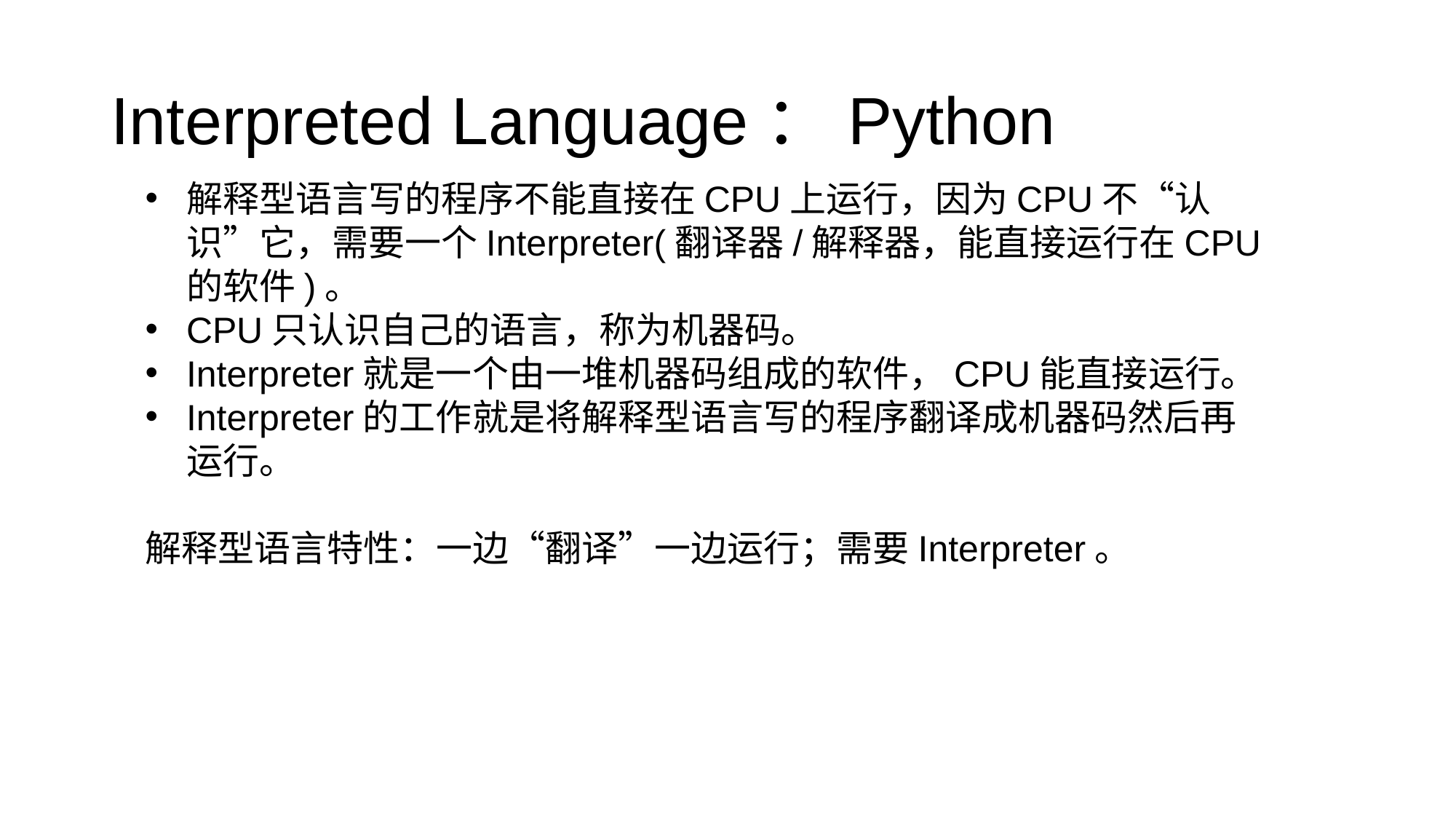

# Interpreted Language：Python
解释型语言写的程序不能直接在CPU上运行，因为CPU不“认识”它，需要一个Interpreter(翻译器/解释器，能直接运行在CPU的软件)。
CPU只认识自己的语言，称为机器码。
Interpreter就是一个由一堆机器码组成的软件，CPU能直接运行。
Interpreter的工作就是将解释型语言写的程序翻译成机器码然后再运行。

解释型语言特性：一边“翻译”一边运行；需要Interpreter。